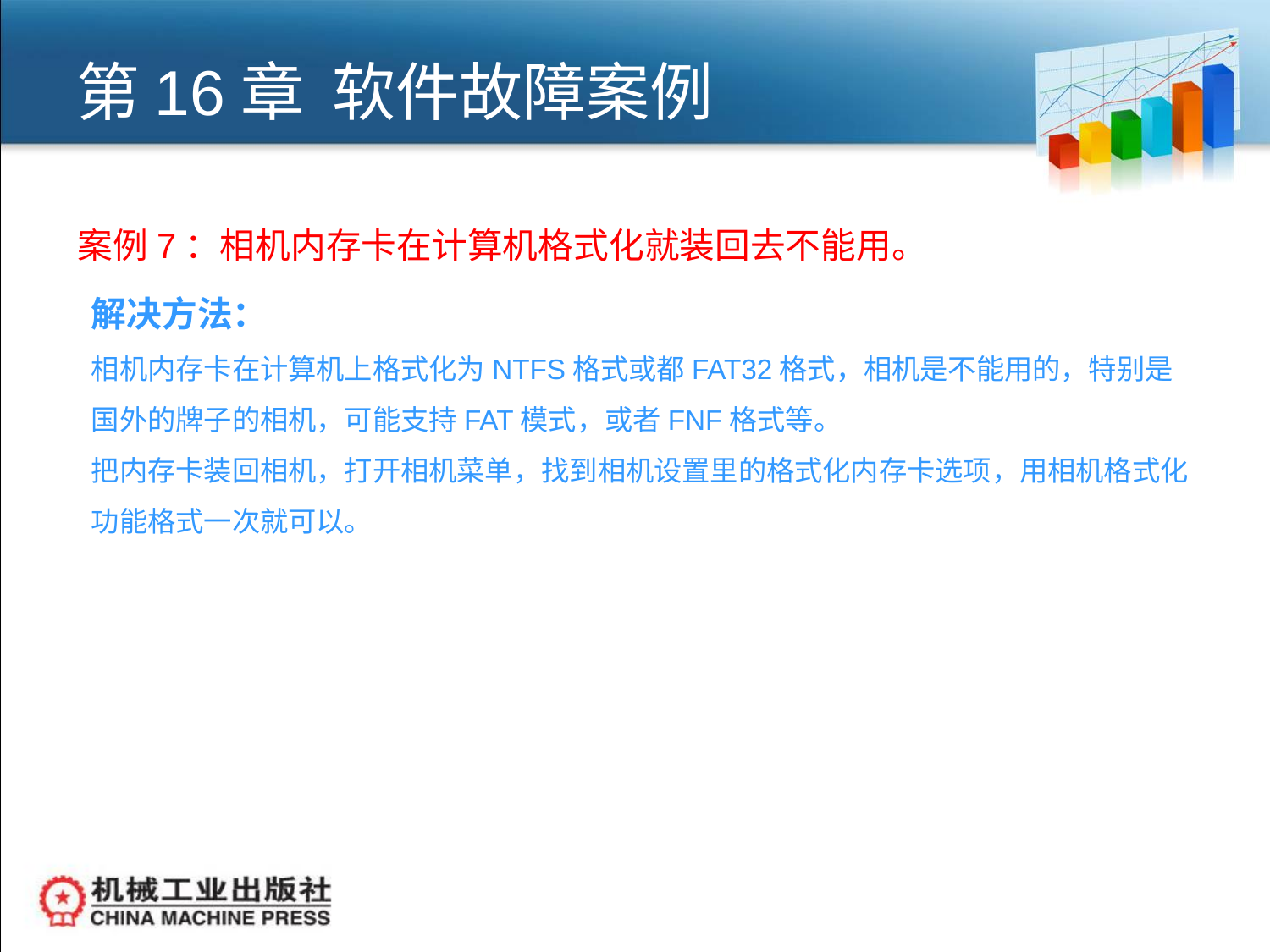

# 第16章  软件故障案例
案例7：相机内存卡在计算机格式化就装回去不能用。
解决方法：
相机内存卡在计算机上格式化为NTFS格式或都FAT32格式，相机是不能用的，特别是国外的牌子的相机，可能支持FAT模式，或者FNF格式等。
把内存卡装回相机，打开相机菜单，找到相机设置里的格式化内存卡选项，用相机格式化功能格式一次就可以。